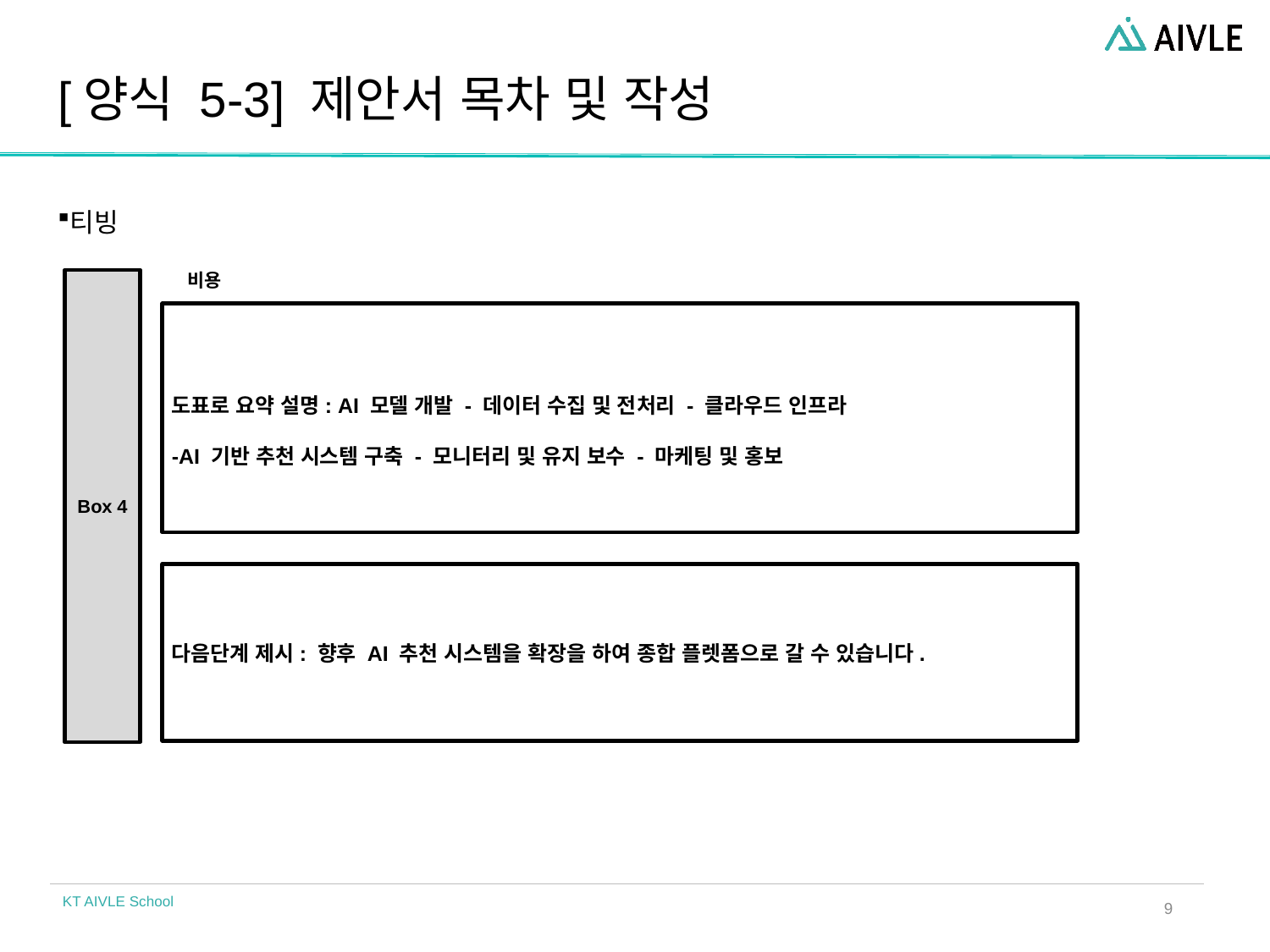

# [양식 5-3] 제안서 목차 및 작성
티빙
비용
Box 4
도표로 요약 설명: AI 모델 개발 - 데이터 수집 및 전처리 - 클라우드 인프라
-AI 기반 추천 시스템 구축 - 모니터리 및 유지 보수 - 마케팅 및 홍보
다음단계 제시: 향후 AI 추천 시스템을 확장을 하여 종합 플렛폼으로 갈 수 있습니다.